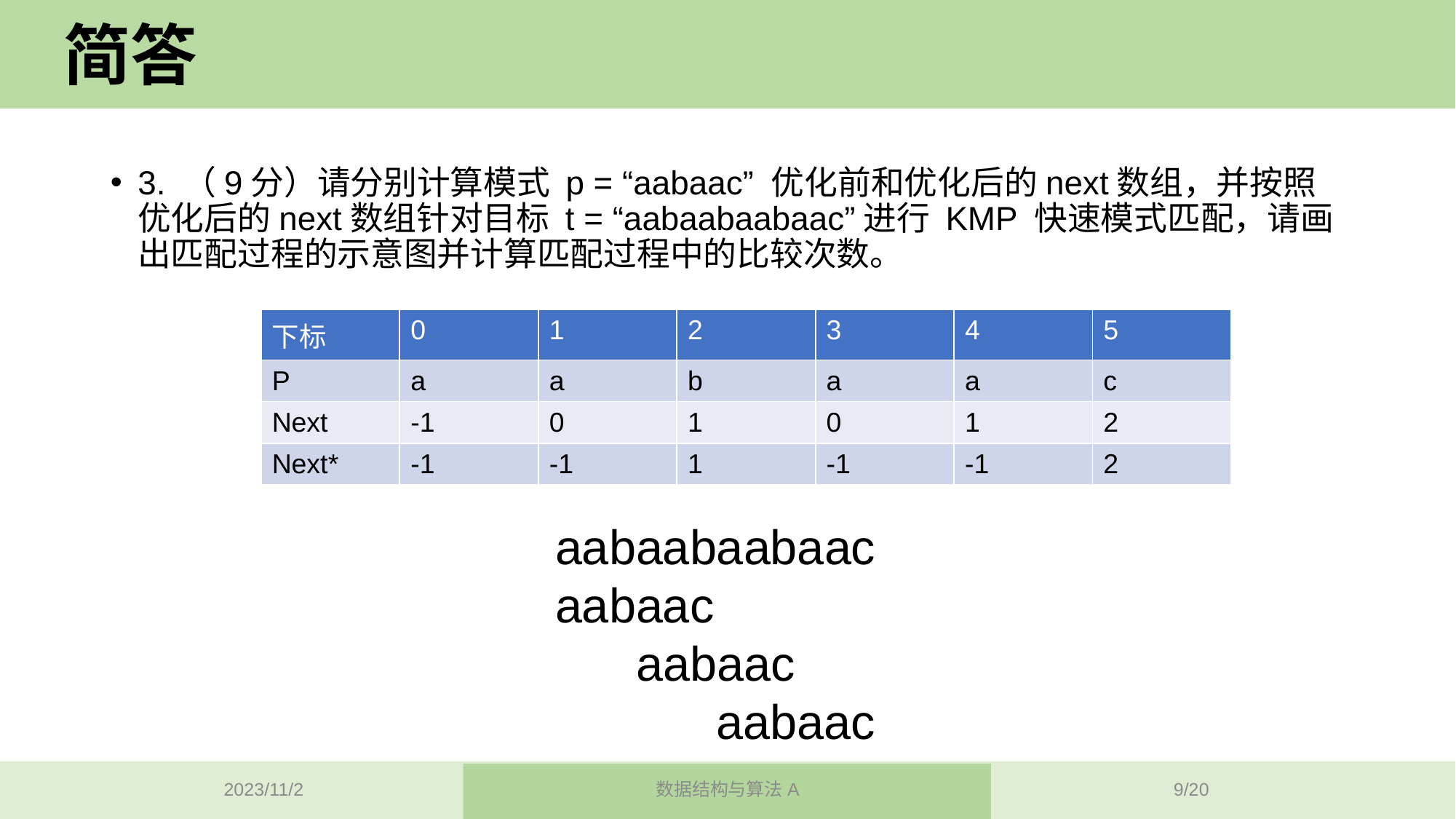

# 简答
3. （9分）请分别计算模式 p = “aabaac” 优化前和优化后的next数组，并按照优化后的next数组针对目标 t = “aabaabaabaac”进行 KMP 快速模式匹配，请画出匹配过程的示意图并计算匹配过程中的比较次数。

| 下标 | 0 | 1 | 2 | 3 | 4 | 5 |
| --- | --- | --- | --- | --- | --- | --- |
| P | a | a | b | a | a | c |
| Next | -1 | 0 | 1 | 0 | 1 | 2 |
| Next\* | -1 | -1 | 1 | -1 | -1 | 2 |
aabaabaabaac
aabaac
      aabaac
            aabaac
2023/11/2
数据结构与算法A
9/20